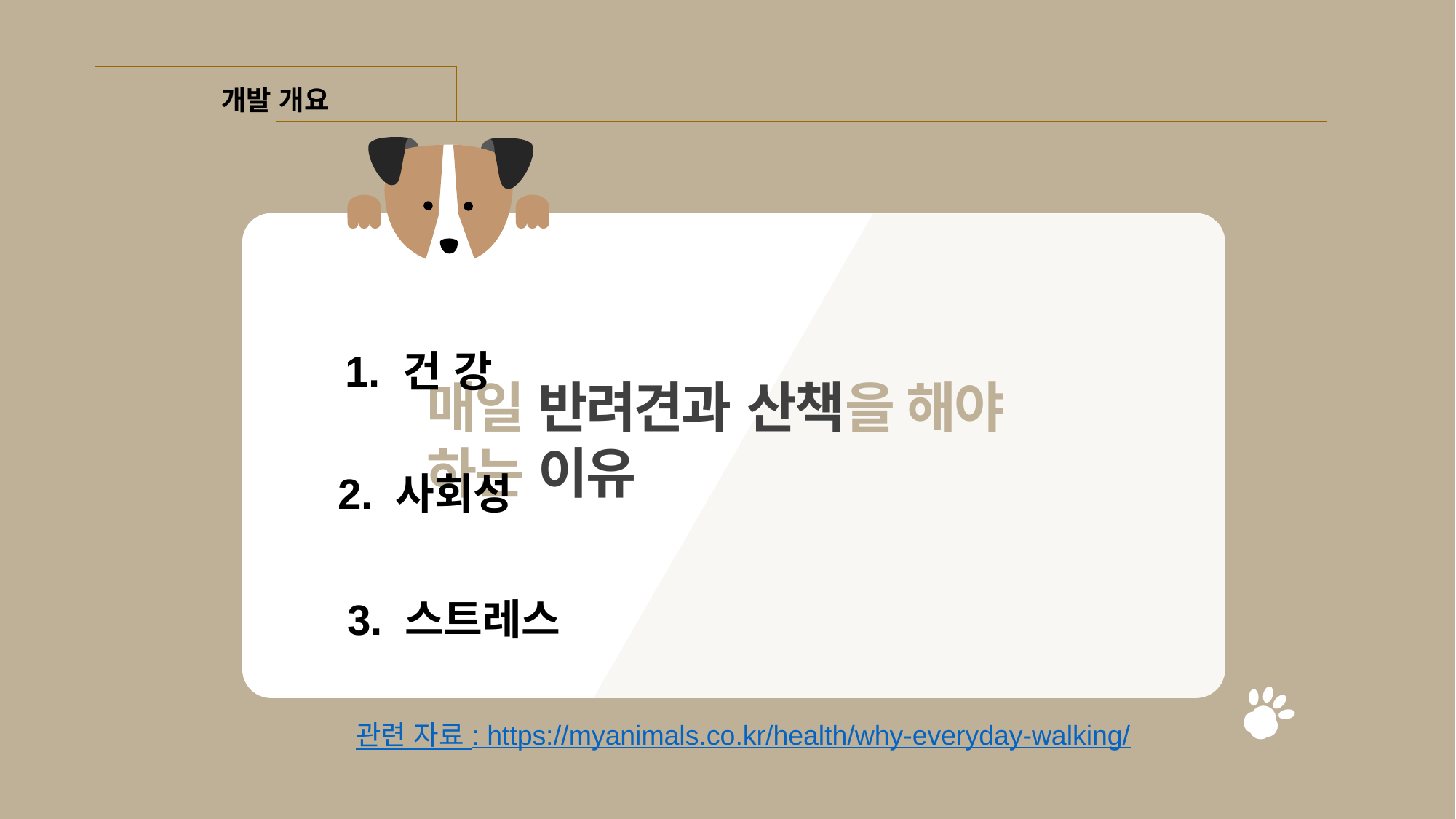

개발 개요

1. 건 강
매일 반려견과 산책을 해야 하는 이유
2. 사회성
3. 스트레스

관련 자료 : https://myanimals.co.kr/health/why-everyday-walking/